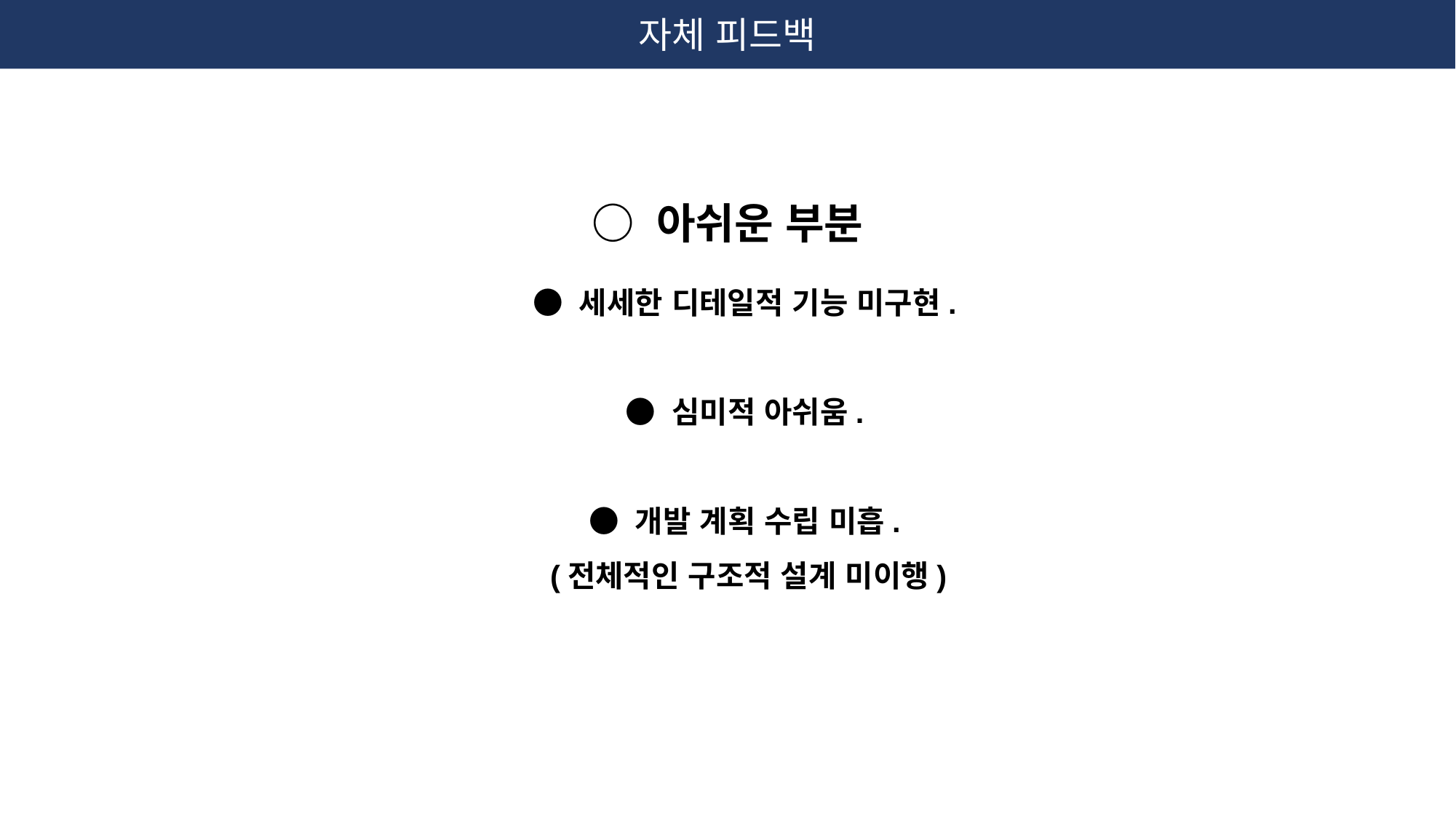

자체 피드백
○ 아쉬운 부분

    ● 세세한 디테일적 기능 미구현.

    ● 심미적 아쉬움.

    ● 개발 계획 수립 미흡.
     (전체적인 구조적 설계 미이행)